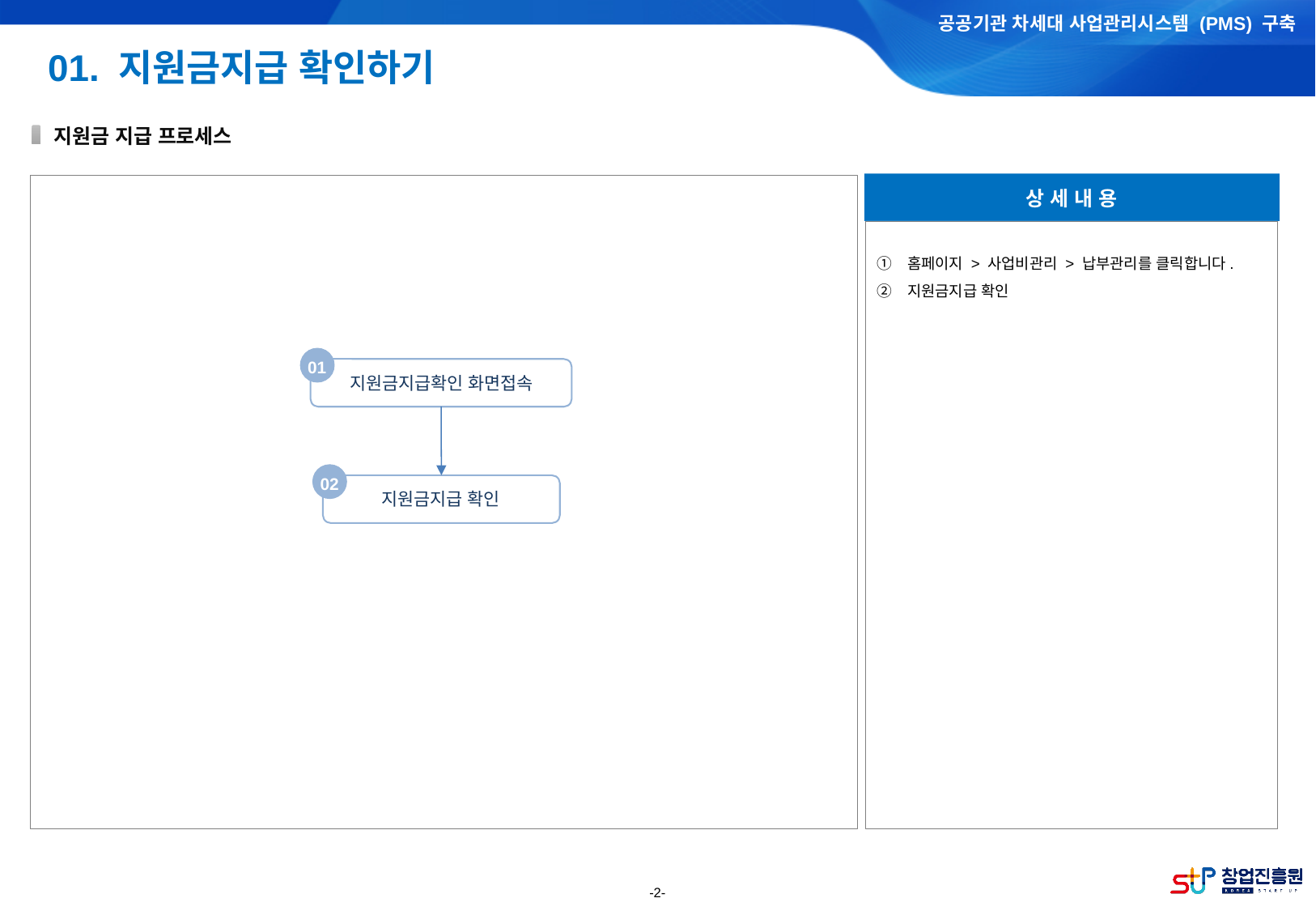

01. 지원금지급 확인하기
6. 사업비 집행 및 수행
지원금 지급 프로세스

상 세 내 용

홈페이지 > 사업비관리 > 납부관리를 클릭합니다.
지원금지급 확인

01

지원금지급확인 화면접속

02

지원금지급 확인